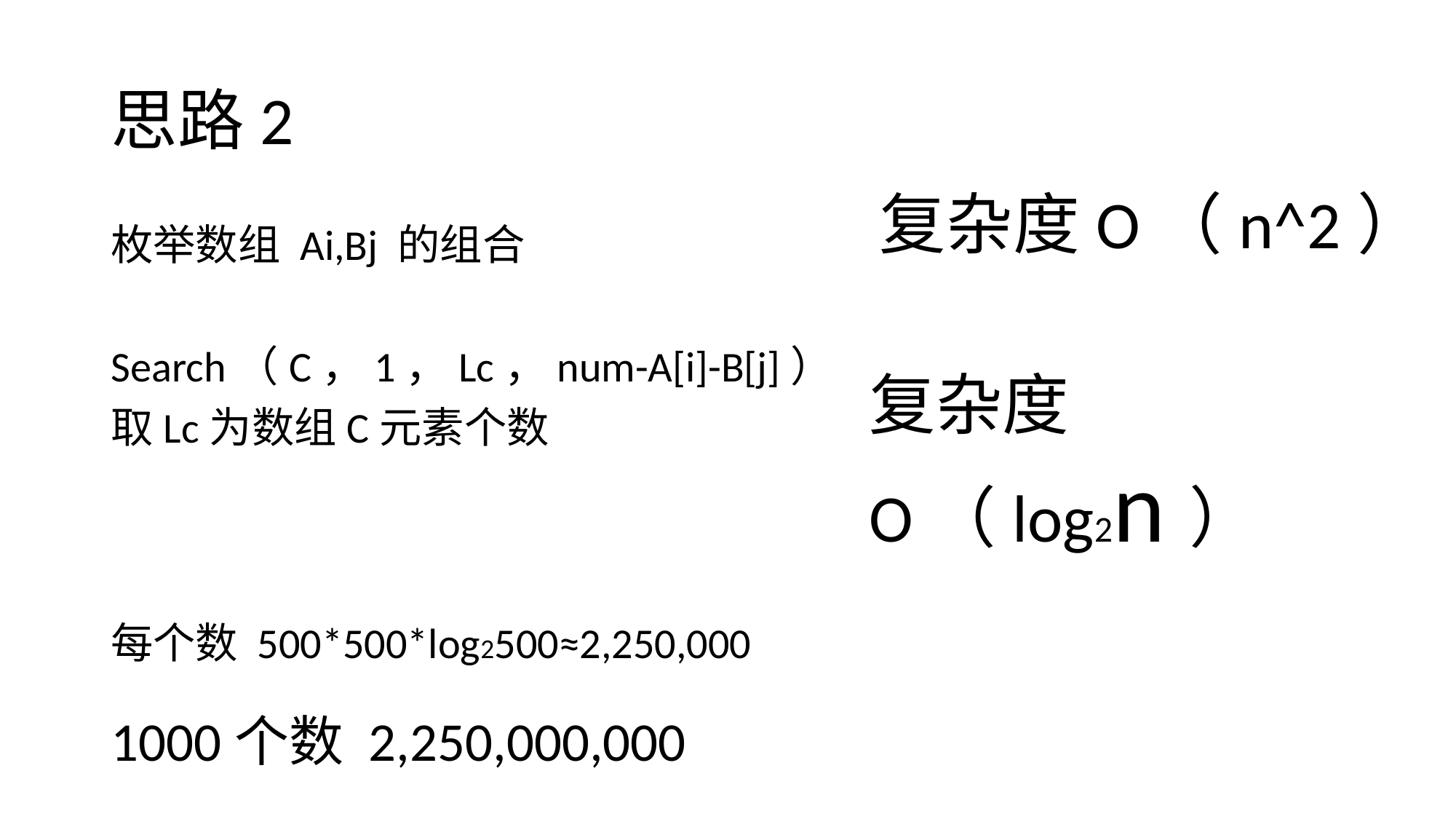

# 思路2
复杂度O（n^2）
枚举数组 Ai,Bj 的组合

Search（C，1，Lc，num-A[i]-B[j]）
取Lc为数组C元素个数
复杂度O（log2n）
每个数 500*500*log2500≈2,250,000
1000个数 2,250,000,000